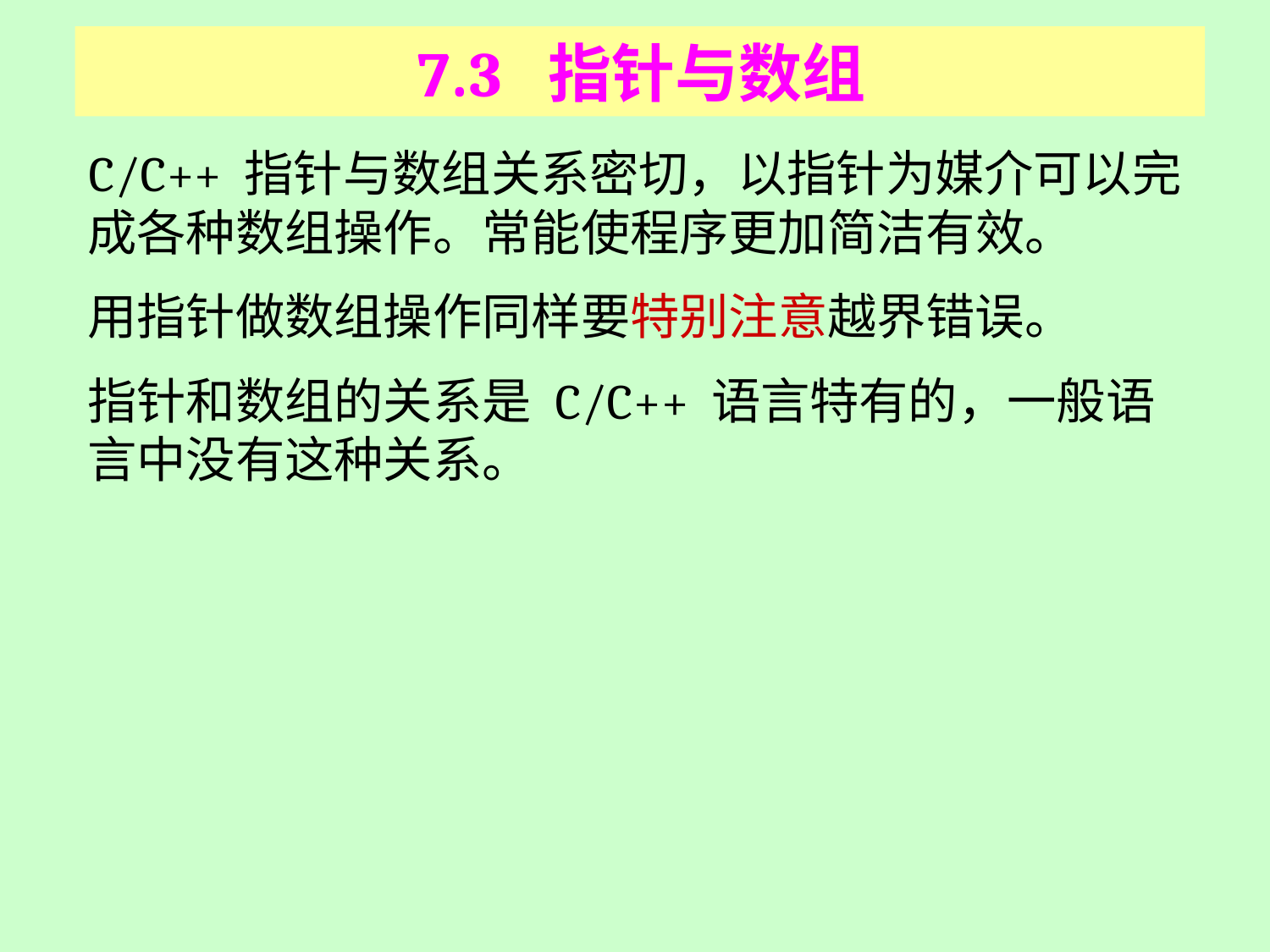

# 7.3  指针与数组
C/C++ 指针与数组关系密切，以指针为媒介可以完成各种数组操作。常能使程序更加简洁有效。
用指针做数组操作同样要特别注意越界错误。
指针和数组的关系是 C/C++ 语言特有的，一般语言中没有这种关系。
39